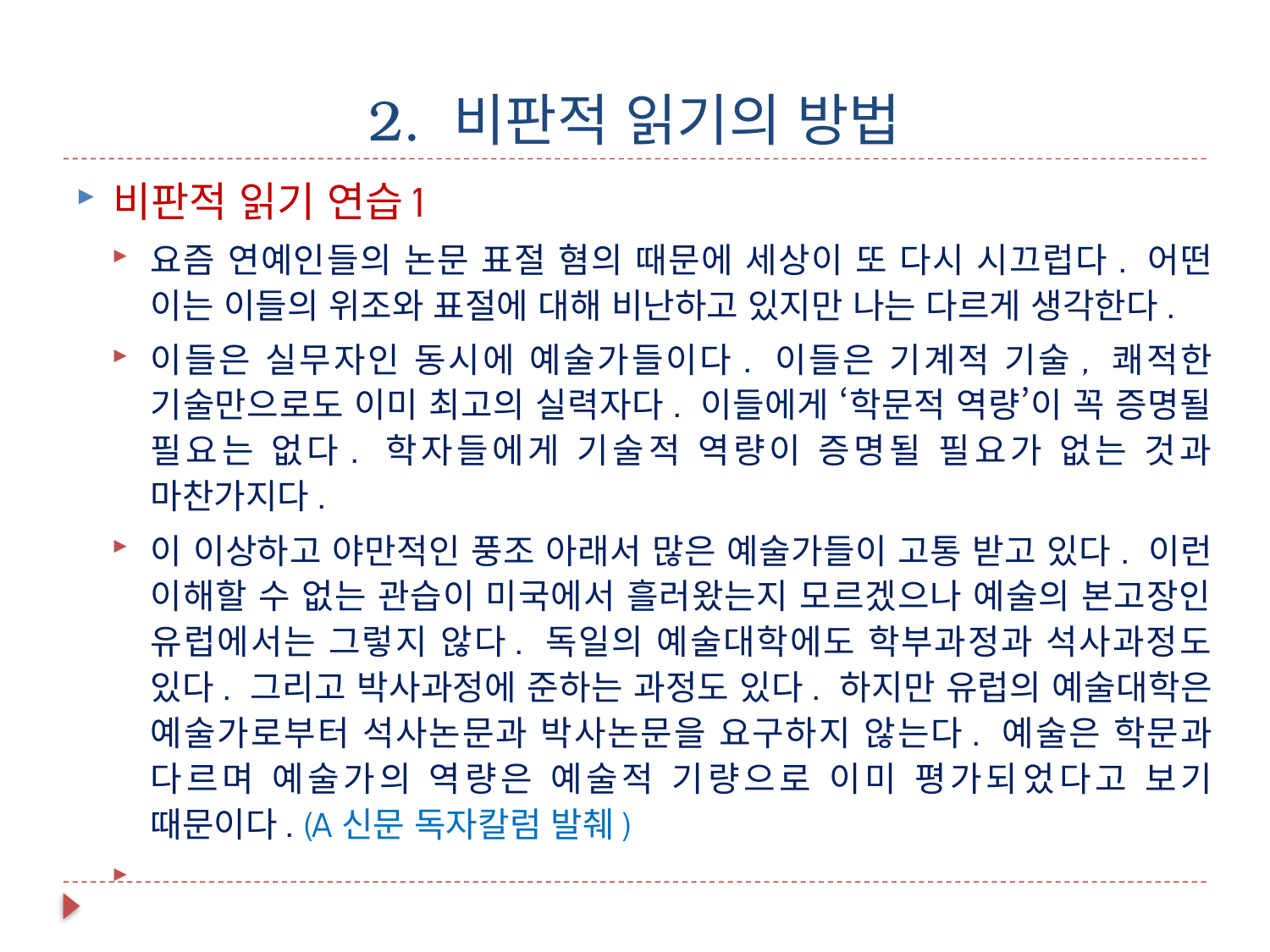

# 2. 비판적 읽기의 방법
비판적 읽기 연습1
요즘 연예인들의 논문 표절 혐의 때문에 세상이 또 다시 시끄럽다. 어떤 이는 이들의 위조와 표절에 대해 비난하고 있지만 나는 다르게 생각한다.
이들은 실무자인 동시에 예술가들이다. 이들은 기계적 기술, 쾌적한 기술만으로도 이미 최고의 실력자다. 이들에게 ‘학문적 역량’이 꼭 증명될 필요는 없다. 학자들에게 기술적 역량이 증명될 필요가 없는 것과 마찬가지다.
이 이상하고 야만적인 풍조 아래서 많은 예술가들이 고통 받고 있다. 이런 이해할 수 없는 관습이 미국에서 흘러왔는지 모르겠으나 예술의 본고장인 유럽에서는 그렇지 않다. 독일의 예술대학에도 학부과정과 석사과정도 있다. 그리고 박사과정에 준하는 과정도 있다. 하지만 유럽의 예술대학은 예술가로부터 석사논문과 박사논문을 요구하지 않는다. 예술은 학문과 다르며 예술가의 역량은 예술적 기량으로 이미 평가되었다고 보기 때문이다. (A신문 독자칼럼 발췌)